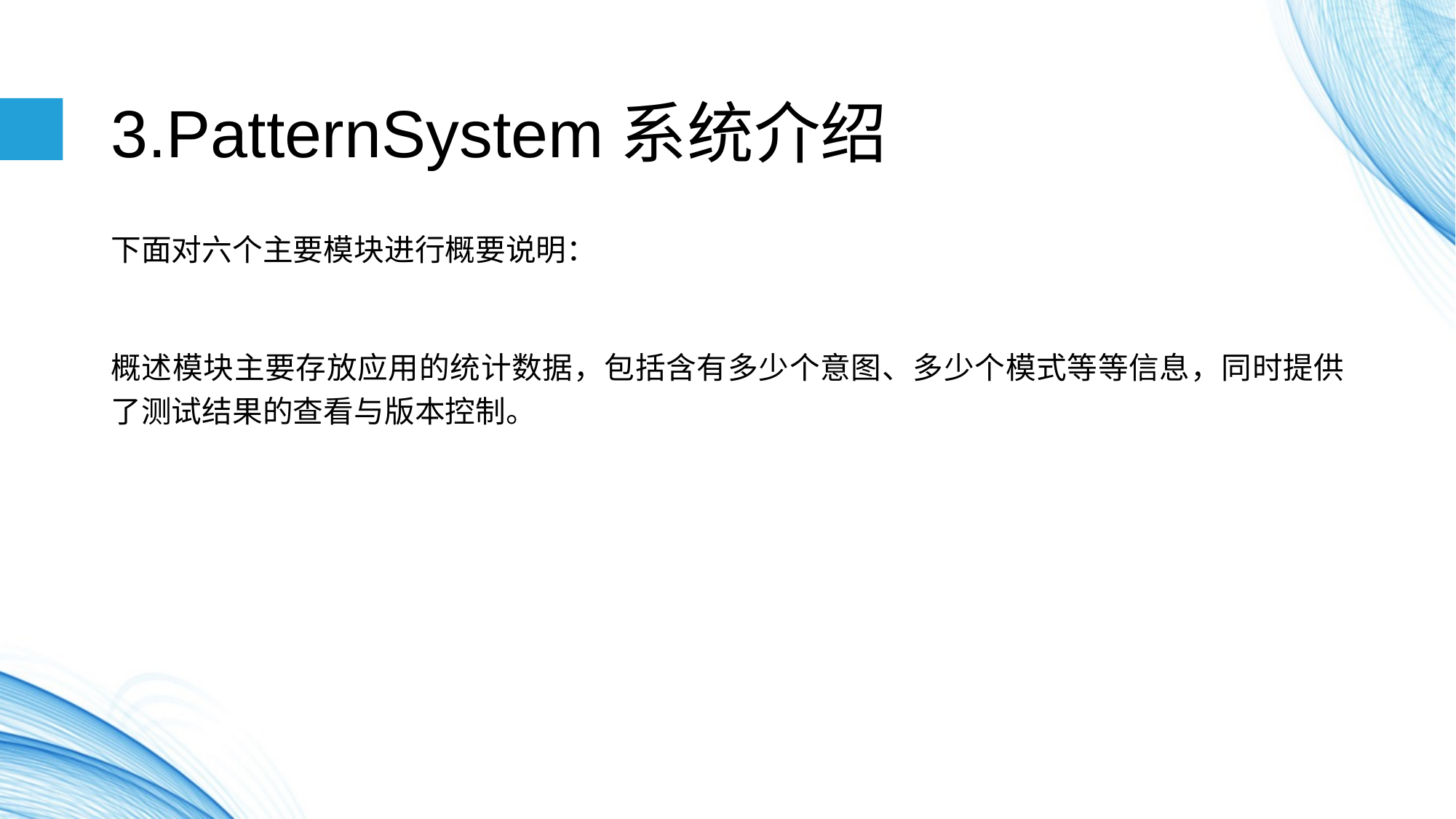

# 3.PatternSystem系统介绍
下面对六个主要模块进行概要说明：

概述模块主要存放应用的统计数据，包括含有多少个意图、多少个模式等等信息，同时提供了测试结果的查看与版本控制。